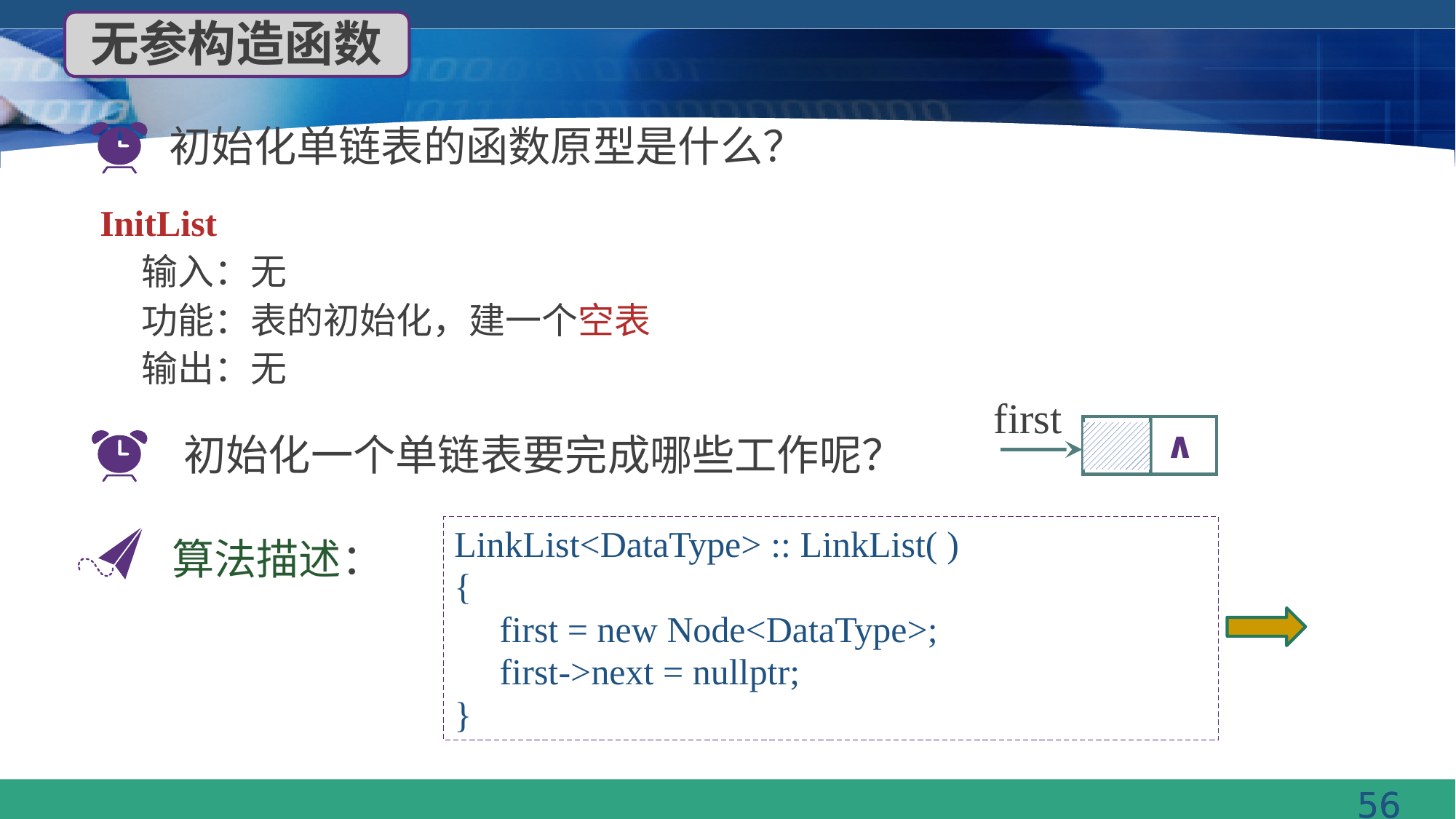

无参构造函数

初始化单链表的函数原型是什么？

InitList
    输入：无
    功能：表的初始化，建一个空表
    输出：无
first

∧
初始化一个单链表要完成哪些工作呢？

LinkList<DataType> :: LinkList( )
{
     first = new Node<DataType>;
     first->next = nullptr;
}
算法描述：